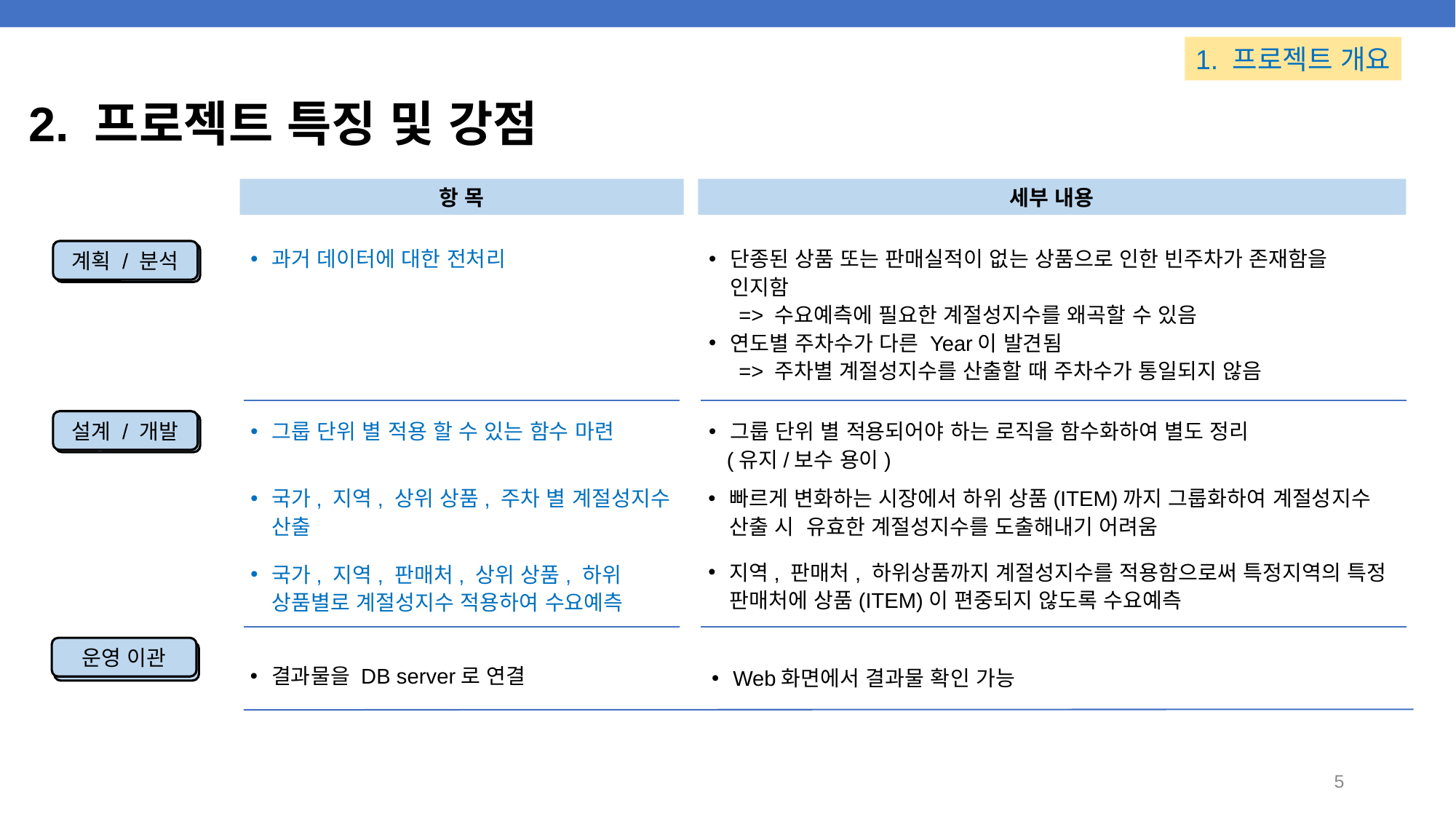

1. 프로젝트 개요
# 2. 프로젝트 특징 및 강점
항 목
세부 내용
과거 데이터에 대한 전처리
단종된 상품 또는 판매실적이 없는 상품으로 인한 빈주차가 존재함을 인지함
     => 수요예측에 필요한 계절성지수를 왜곡할 수 있음
연도별 주차수가 다른 Year이 발견됨
     => 주차별 계절성지수를 산출할 때 주차수가 통일되지 않음
계획 / 분석

그룹 단위 별 적용 할 수 있는 함수 마련
그룹 단위 별 적용되어야 하는 로직을 함수화하여 별도 정리
   (유지/보수 용이)
설계 / 개발

국가, 지역, 상위 상품, 주차 별 계절성지수 산출
빠르게 변화하는 시장에서 하위 상품(ITEM)까지 그룹화하여 계절성지수 산출 시  유효한 계절성지수를 도출해내기 어려움
지역, 판매처, 하위상품까지 계절성지수를 적용함으로써 특정지역의 특정 판매처에 상품(ITEM)이 편중되지 않도록 수요예측
국가, 지역, 판매처, 상위 상품, 하위 상품별로 계절성지수 적용하여 수요예측
운영 이관

결과물을 DB server로 연결
Web화면에서 결과물 확인 가능
5